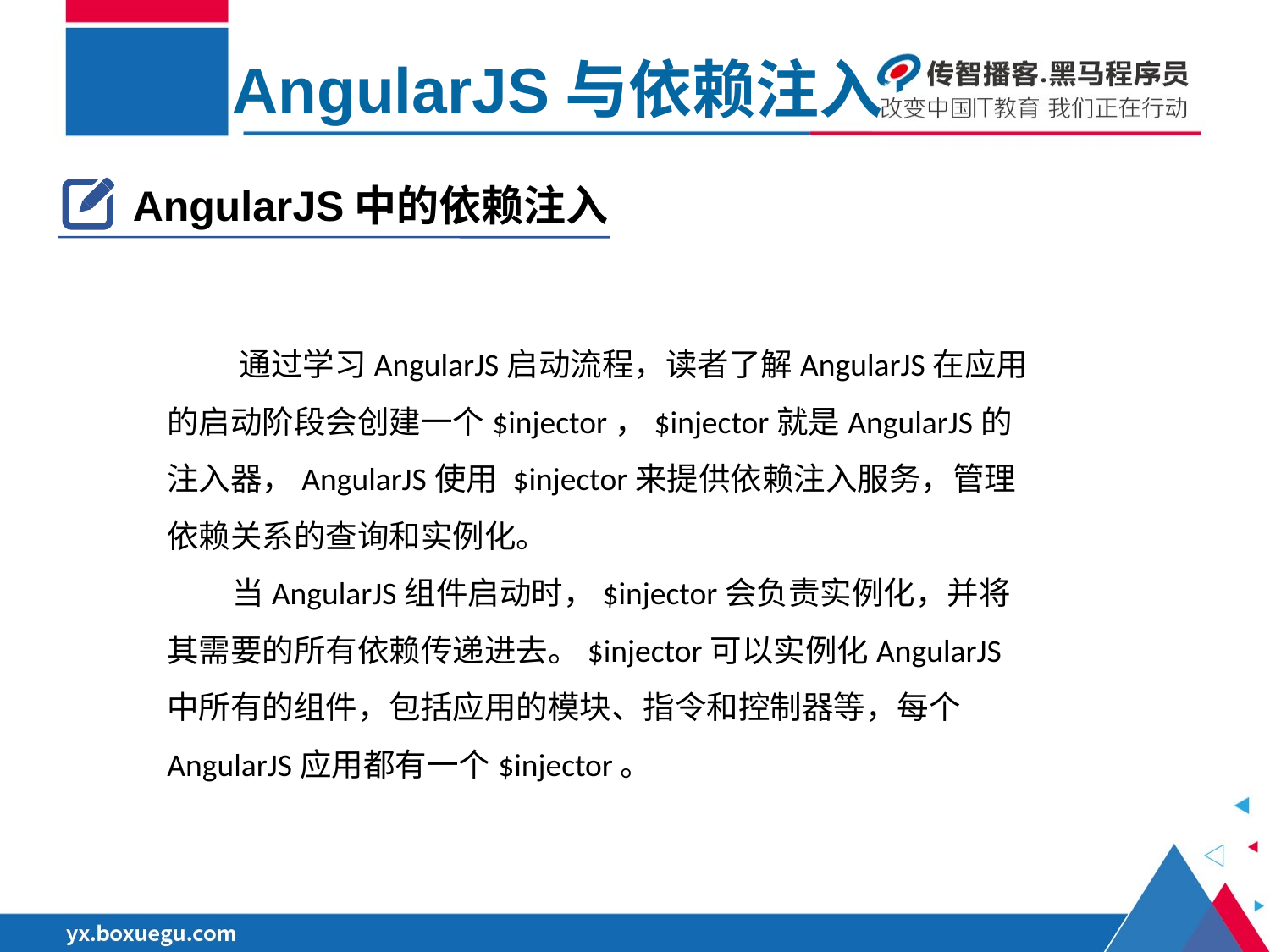

AngularJS与依赖注入
AngularJS中的依赖注入

         通过学习AngularJS启动流程，读者了解AngularJS在应用的启动阶段会创建一个$injector，$injector就是AngularJS的注入器，AngularJS使用 $injector来提供依赖注入服务，管理依赖关系的查询和实例化。
        当AngularJS组件启动时，$injector会负责实例化，并将其需要的所有依赖传递进去。$injector可以实例化AngularJS中所有的组件，包括应用的模块、指令和控制器等，每个AngularJS应用都有一个$injector。